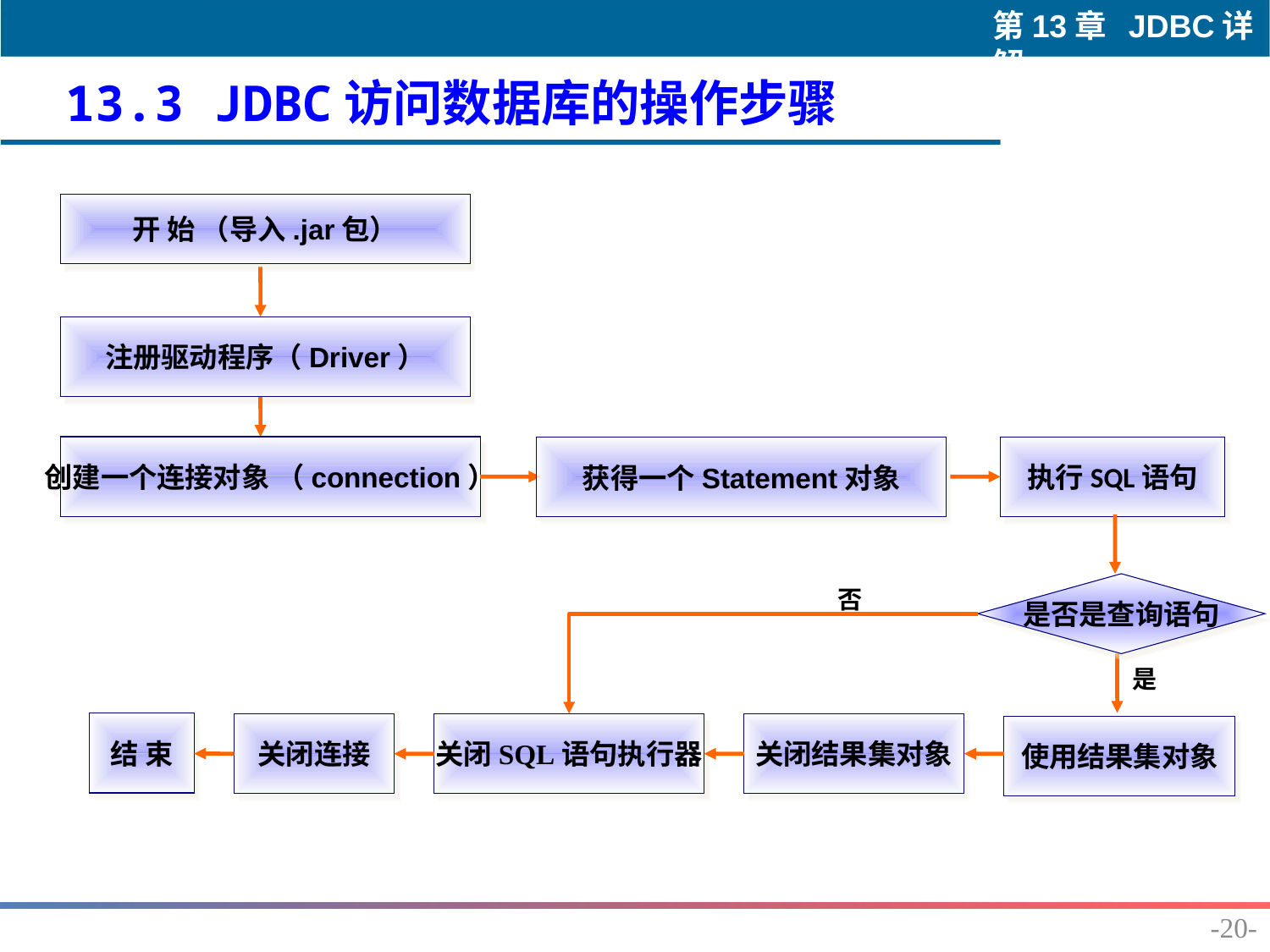

13.3 JDBC访问数据库的操作步骤
开 始 （导入.jar包）

注册驱动程序（Driver）

创建一个连接对象 （connection）
执行SQL语句
获得一个Statement对象

否
是否是查询语句

是
结 束
关闭连接
关闭SQL语句执行器
关闭结果集对象
使用结果集对象

-20-